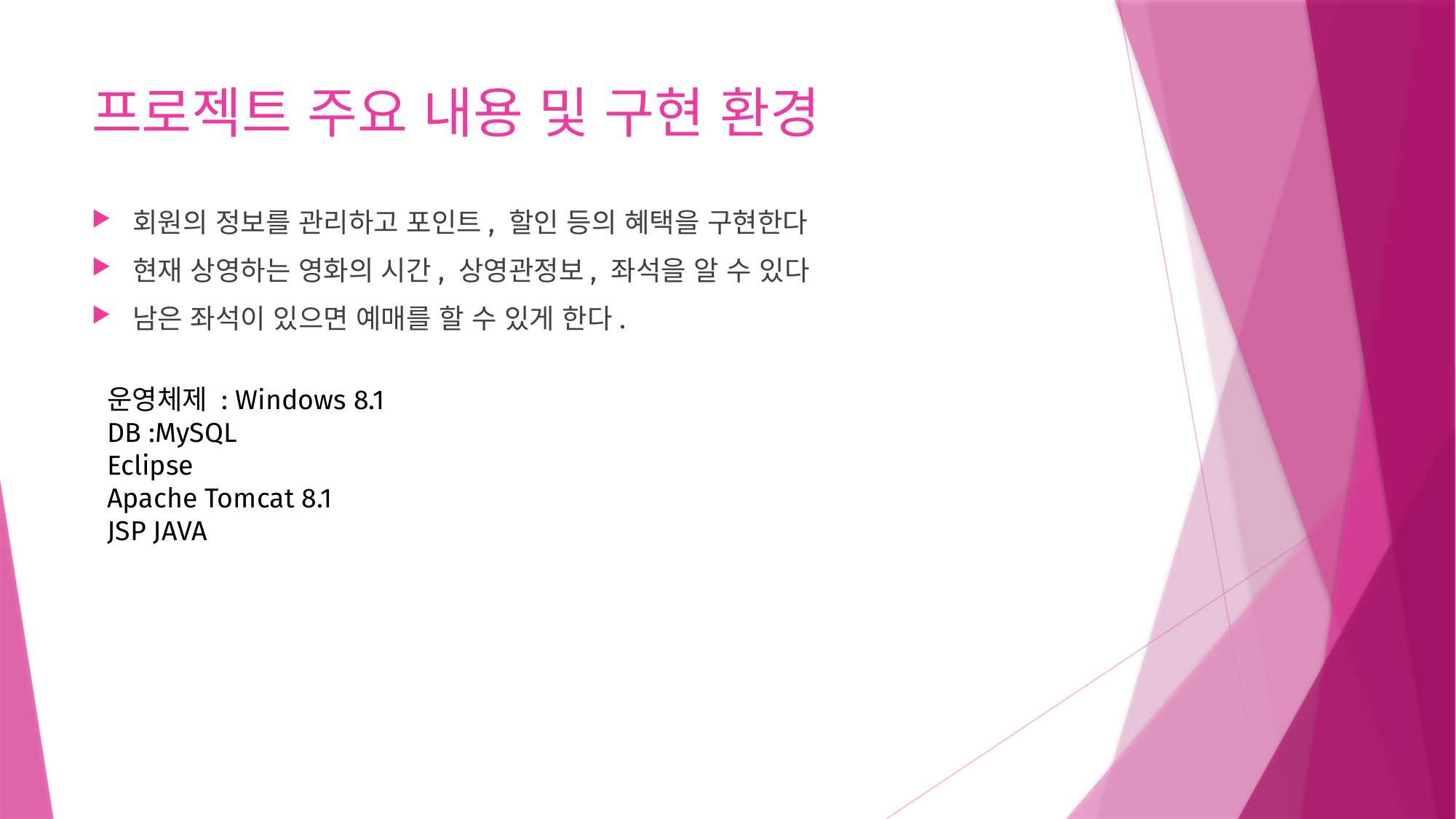

# 프로젝트 주요 내용 및 구현 환경
회원의 정보를 관리하고 포인트, 할인 등의 혜택을 구현한다
현재 상영하는 영화의 시간, 상영관정보, 좌석을 알 수 있다
남은 좌석이 있으면 예매를 할 수 있게 한다.

운영체제 : Windows 8.1
DB :MySQL
Eclipse
Apache Tomcat 8.1
JSP JAVA